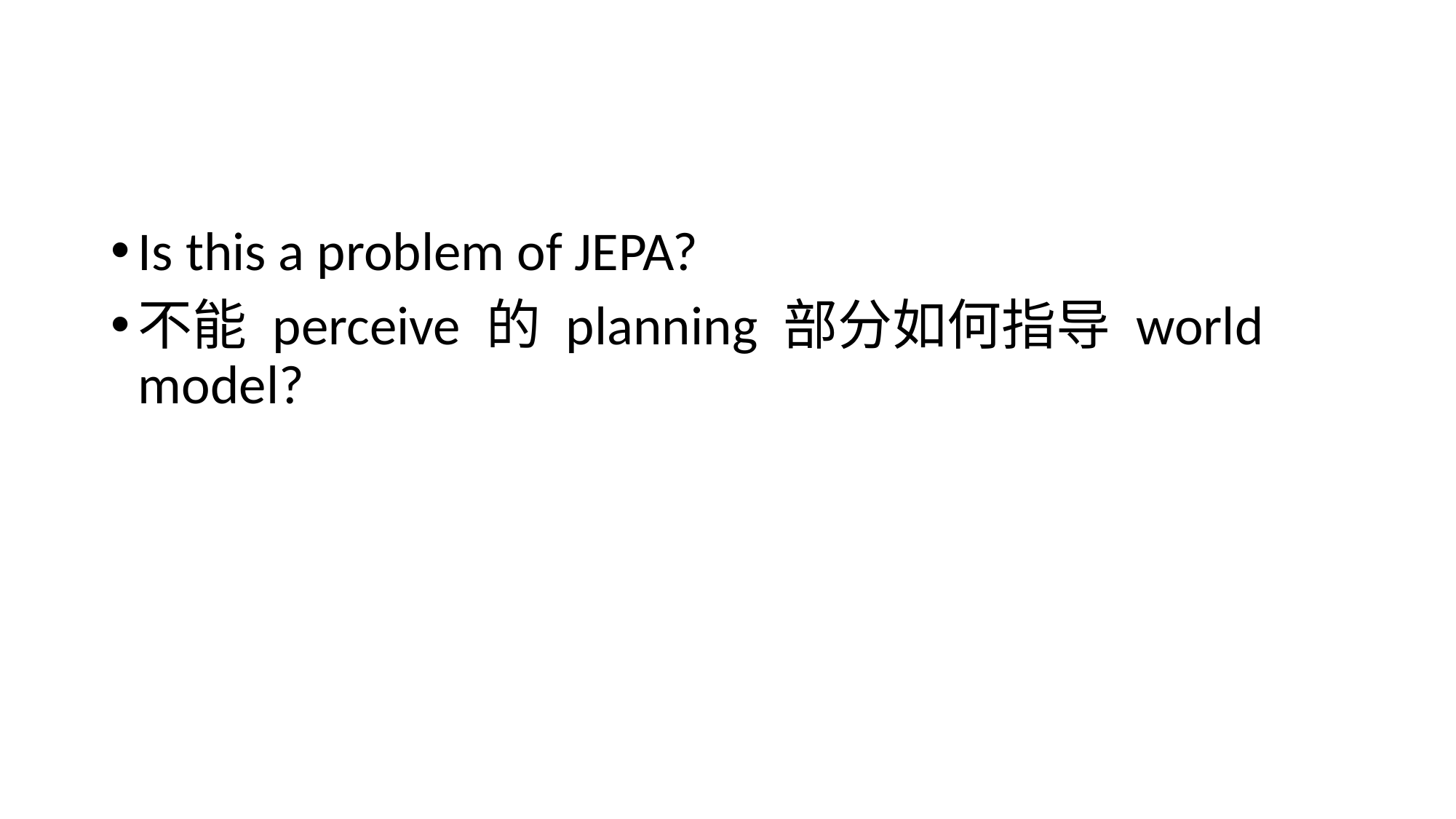

Is this a problem of JEPA?
不能 perceive 的 planning 部分如何指导 world model?